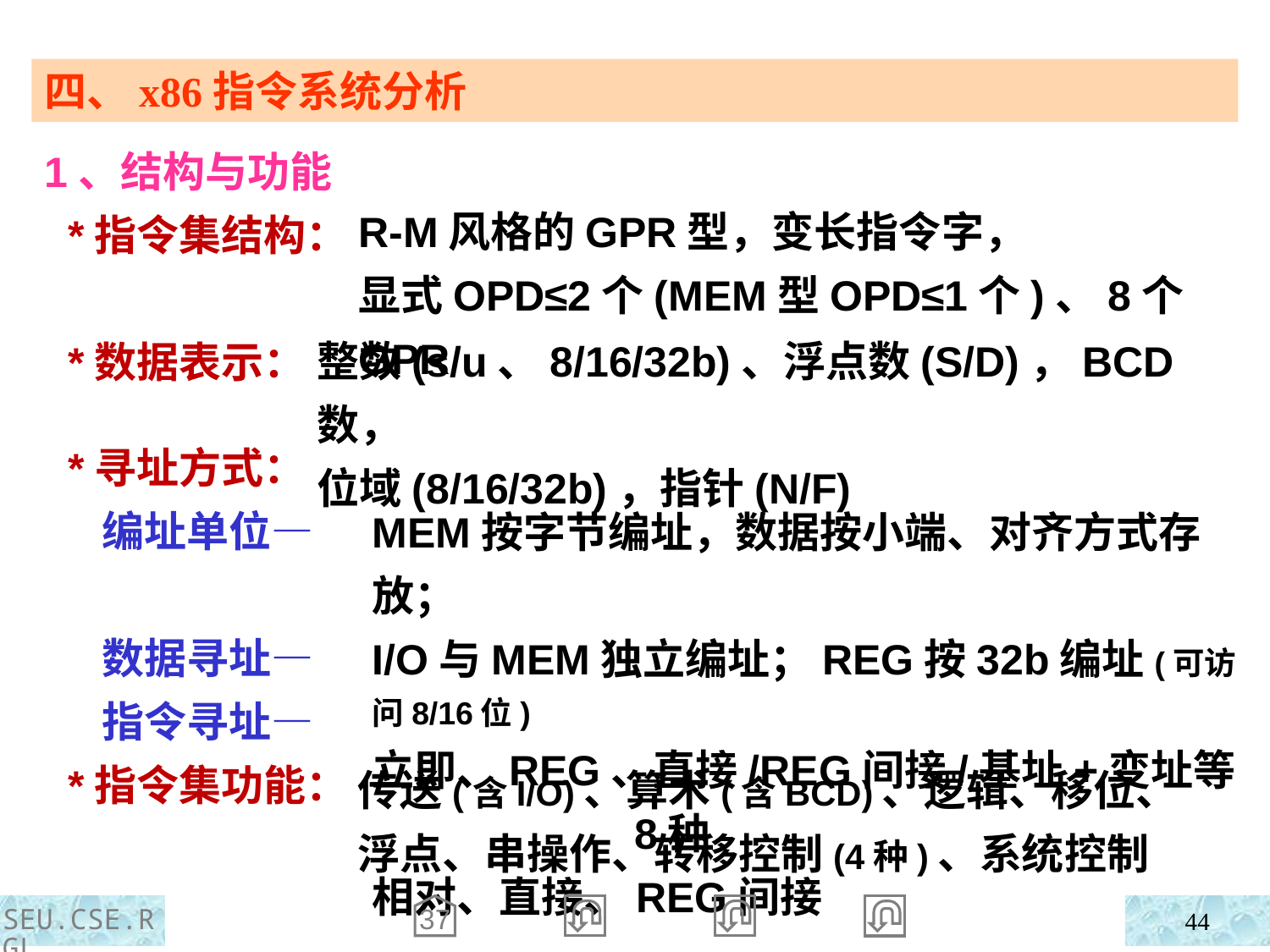

四、x86指令系统分析
1、结构与功能
  *指令集结构：

  *数据表示：

  *寻址方式：
     编址单位—

     数据寻址—
     指令寻址—
  *指令集功能：
R-M风格的GPR型，变长指令字，
显式OPD≤2个(MEM型OPD≤1个)、8个GPR
整数(s/u、8/16/32b)、浮点数(S/D)，BCD数，
位域(8/16/32b)，指针(N/F)
MEM按字节编址，数据按小端、对齐方式存放；
I/O与MEM独立编址；REG按32b编址(可访问8/16位)
立即、REG、直接/REG间接/基址+变址等8种
相对、直接、REG间接
传送(含I/O)、算术(含BCD)、逻辑、移位、
浮点、串操作、转移控制(4种)、系统控制

37
SEU.CSE.RGL

44